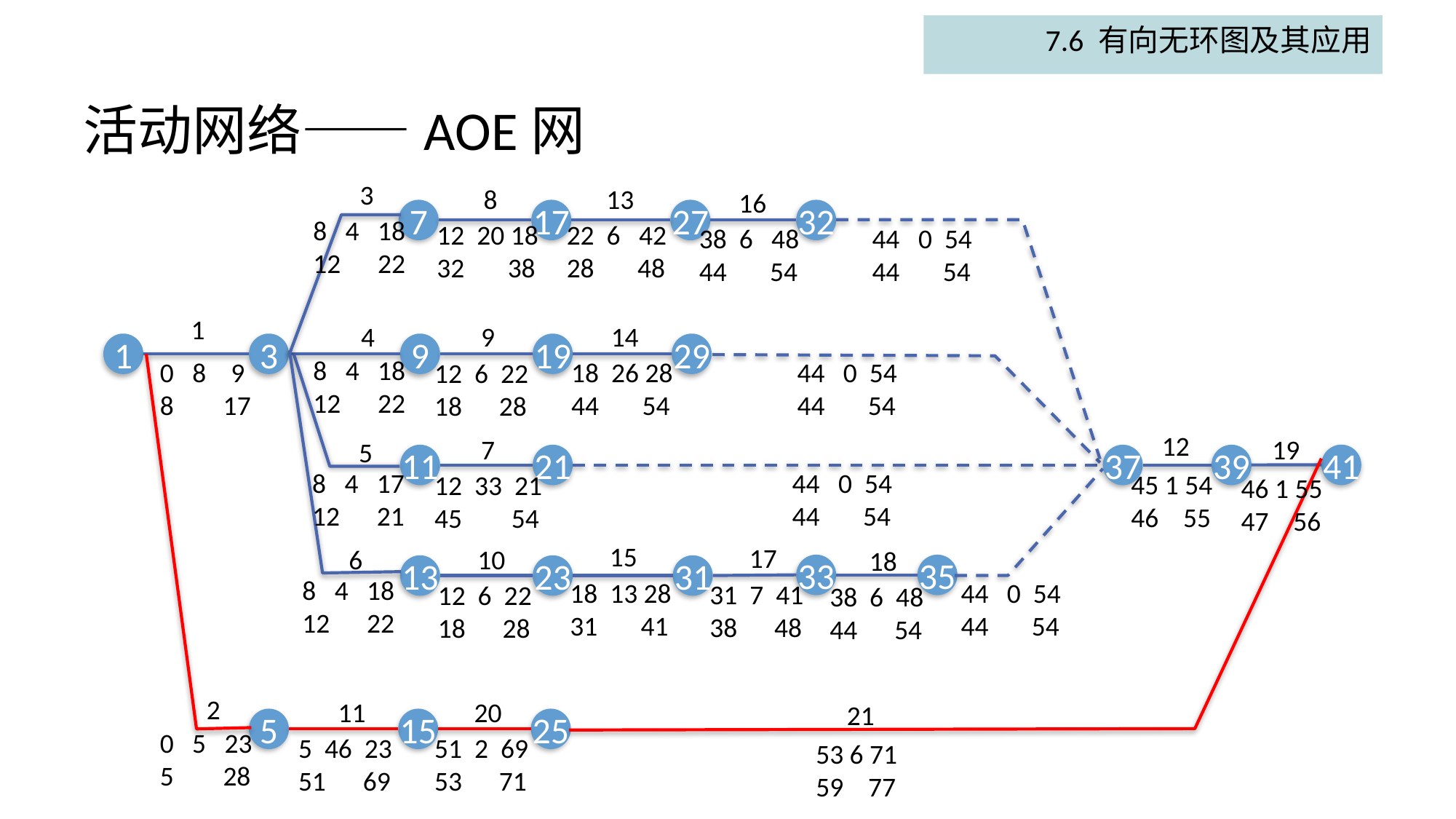

7.6 有向无环图及其应用
# 活动网络——AOE网
3
8   4   18
12      22
13
22  6   42
28       48
8
12  20 18
32       38
16
38  6   48
44       54
7
17
27
32

44   0  54
44       54

1
0   8    9
8        17
14
18  26 28
44       54
4
8   4   18
12      22
9
12  6  22
18      28
1
3
9
19
29
44   0  54
44       54

12
45 1 54
46    55
7
12  33  21
45        54
19
46 1 55
47    56
5
8   4   17
12      21
41
11
21
37
39

44   0  54
44       54

15
18  13 28
31       41
17
31  7  41
38      48
6
8   4   18
12      22
10
12  6  22
18      28
18
38  6  48
44      54
33
35
13
23
31
44   0  54
44       54
2
0   5   23
5        28
11
5  46  23
51      69
20
51  2  69
53      71
21
53 6 71
59    77
5
15
25